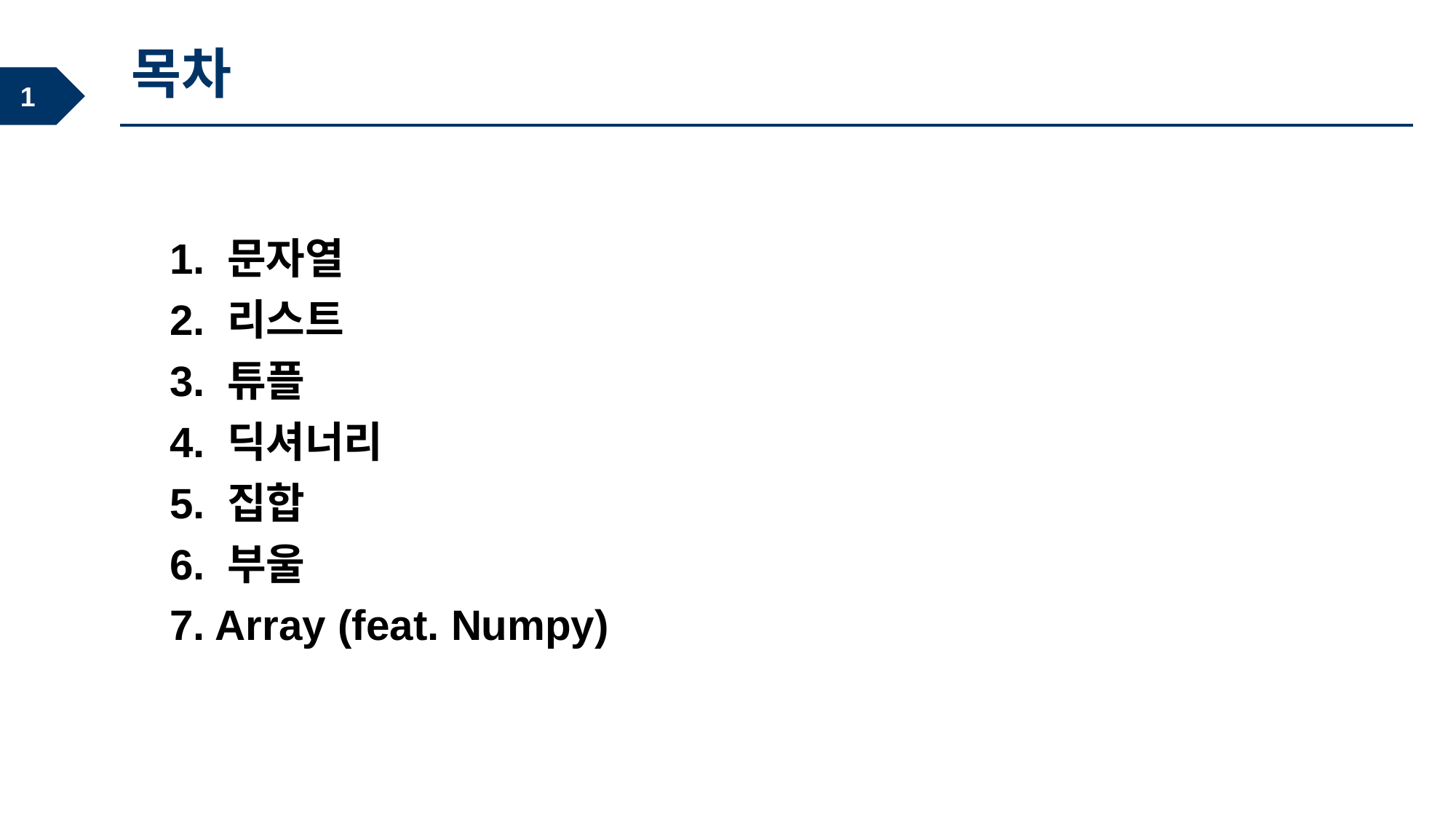

목차
1. 문자열
2. 리스트
3. 튜플
4. 딕셔너리
5. 집합
6. 부울
7. Array (feat. Numpy)